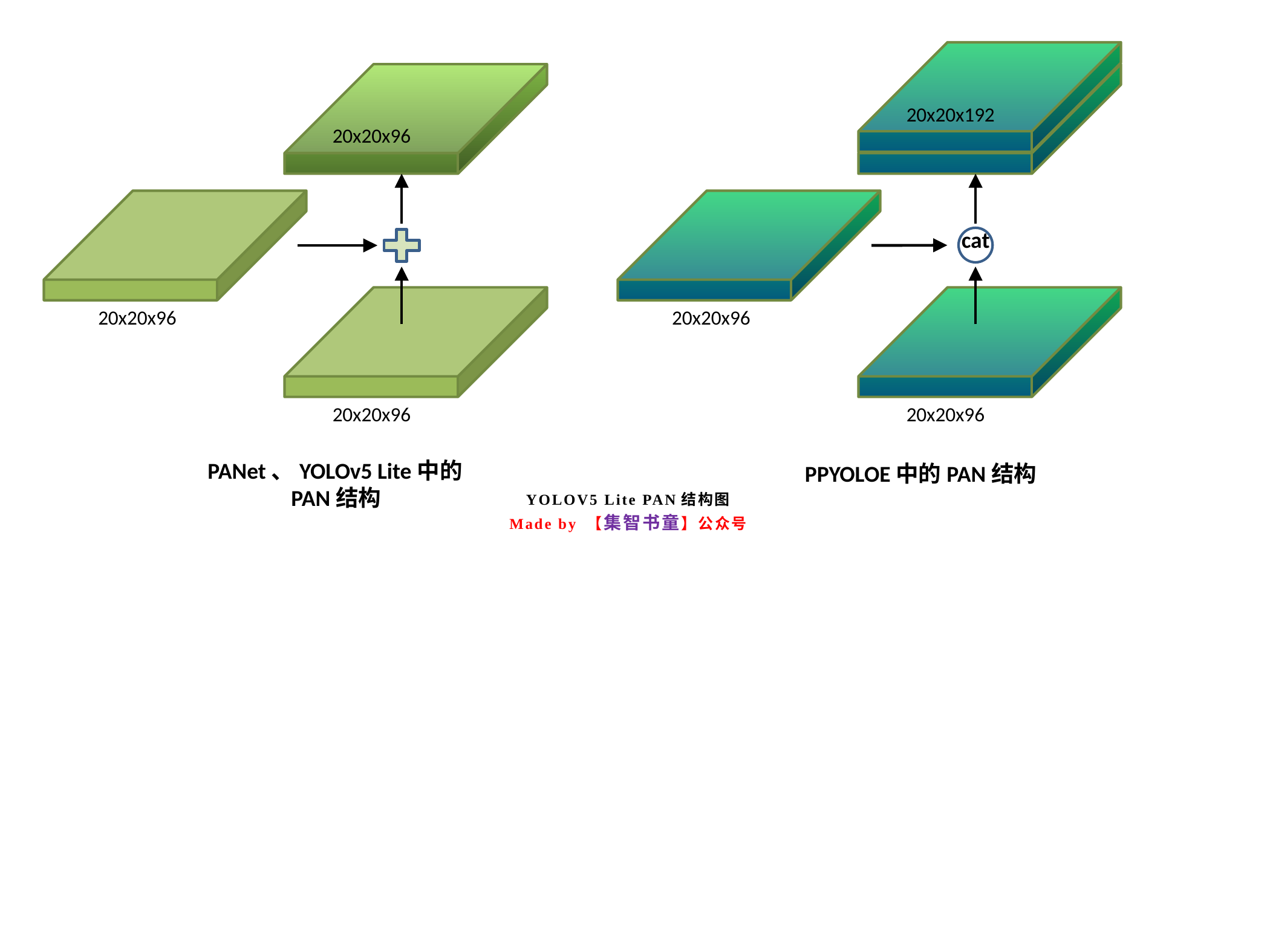

20x20x192
20x20x96

cat

20x20x96
20x20x96
20x20x96
20x20x96
PANet、YOLOv5 Lite中的PAN结构
PPYOLOE中的PAN结构

YOLOV5 Lite PAN结构图
Made by 【集智书童】公众号